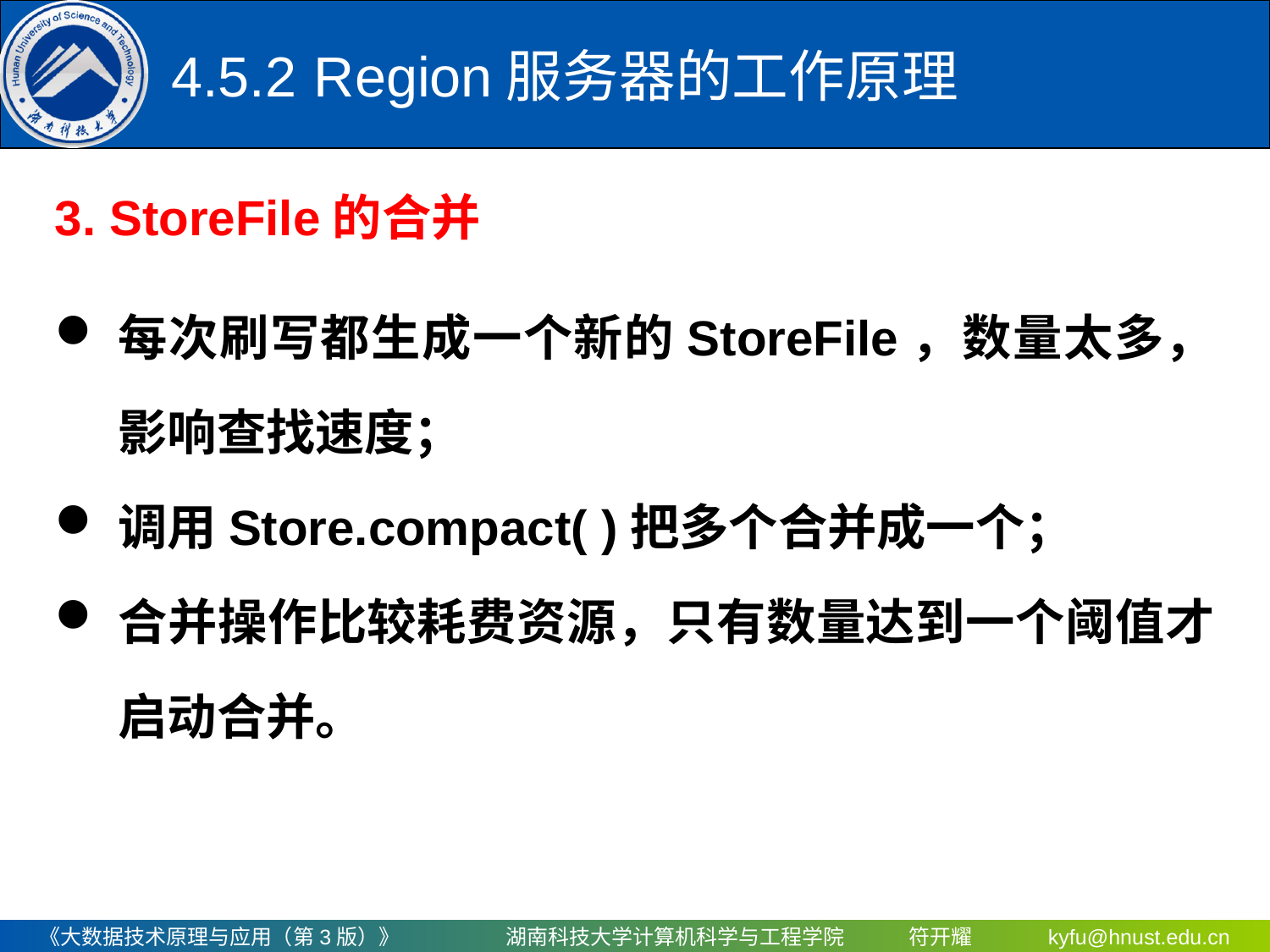

4.5.2	 Region服务器的工作原理
3. StoreFile的合并
每次刷写都生成一个新的StoreFile，数量太多，影响查找速度；
调用Store.compact( )把多个合并成一个；
合并操作比较耗费资源，只有数量达到一个阈值才启动合并。